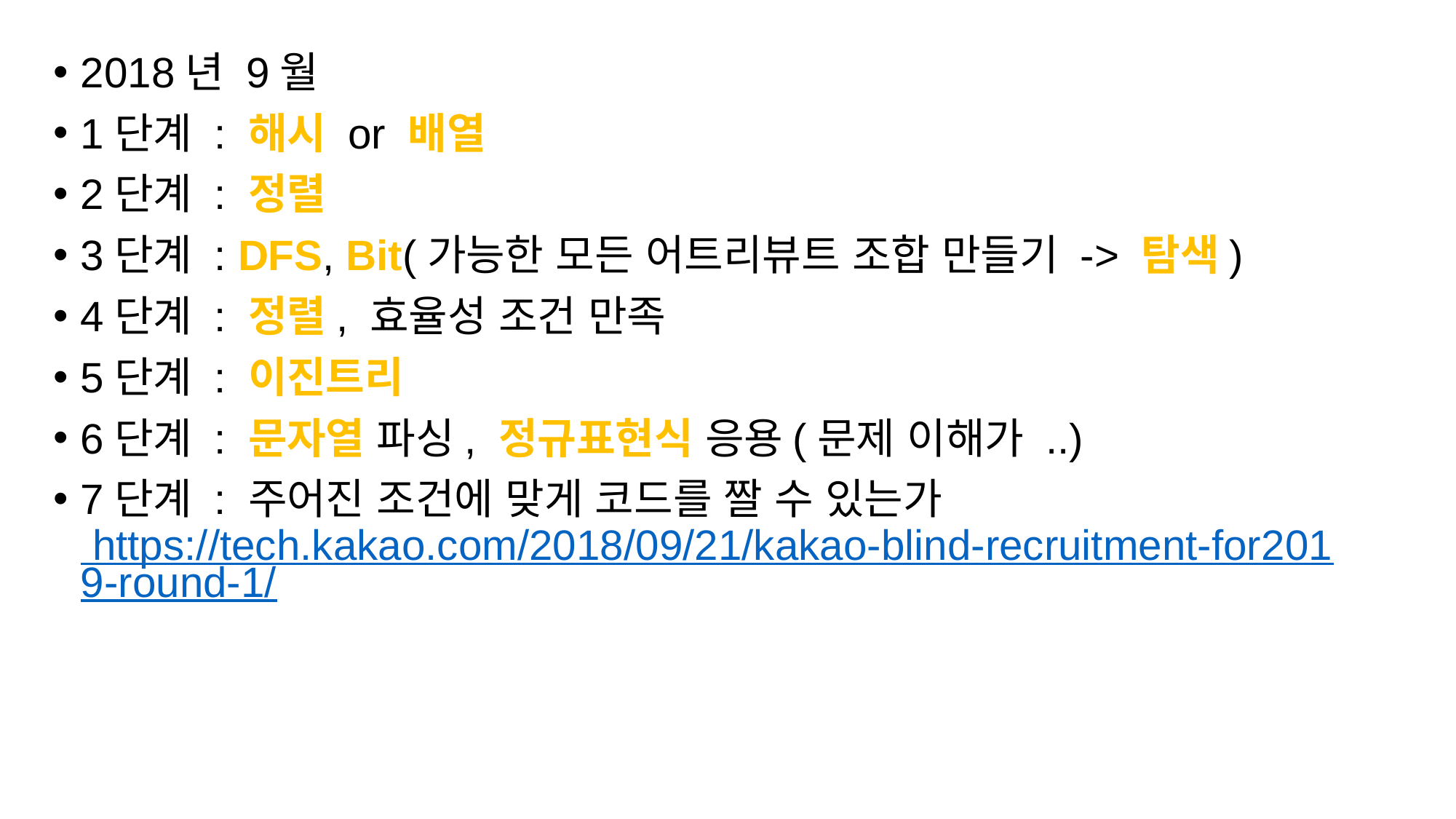

2018년 9월
1단계 : 해시 or 배열
2단계 : 정렬
3단계 : DFS, Bit(가능한 모든 어트리뷰트 조합 만들기 -> 탐색)
4단계 : 정렬, 효율성 조건 만족
5단계 : 이진트리
6단계 : 문자열 파싱, 정규표현식 응용(문제 이해가 ..)
7단계 : 주어진 조건에 맞게 코드를 짤 수 있는가 https://tech.kakao.com/2018/09/21/kakao-blind-recruitment-for2019-round-1/